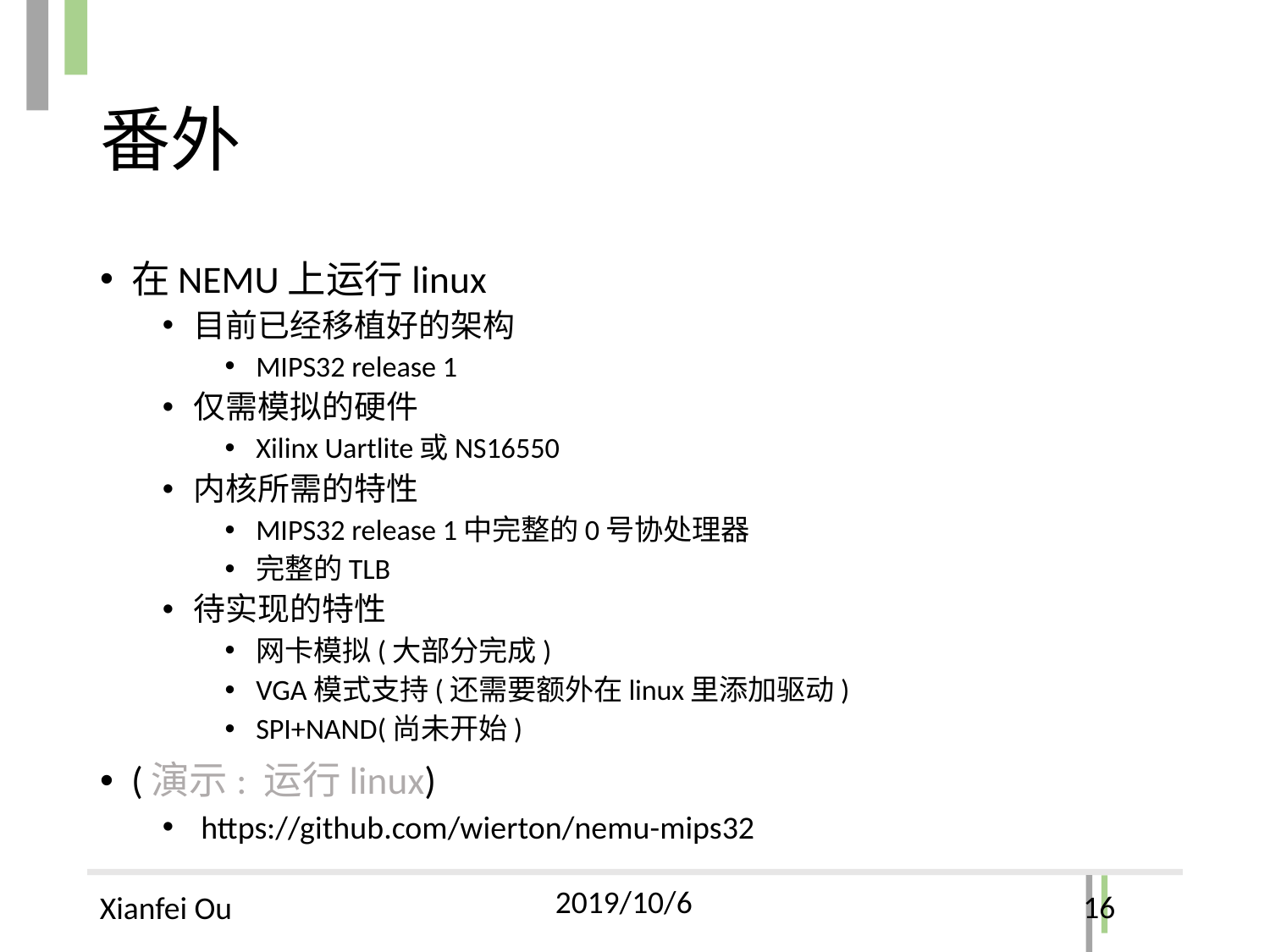

# 番外
在NEMU上运行linux
目前已经移植好的架构
MIPS32 release 1
仅需模拟的硬件
Xilinx Uartlite或NS16550
内核所需的特性
MIPS32 release 1中完整的0号协处理器
完整的TLB
待实现的特性
网卡模拟(大部分完成)
VGA模式支持(还需要额外在linux里添加驱动)
SPI+NAND(尚未开始)
(演示: 运行linux)
 https://github.com/wierton/nemu-mips32